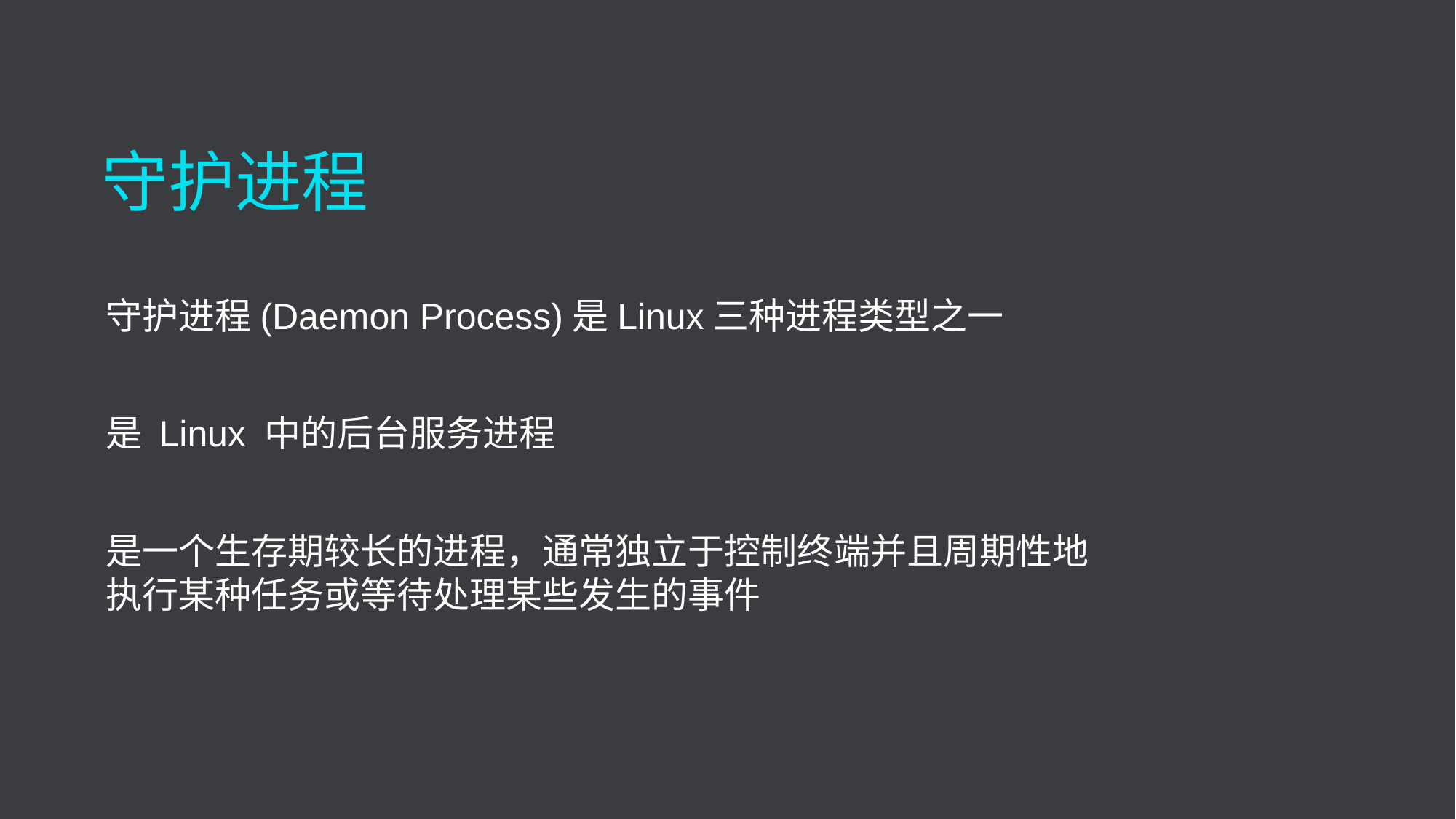

守护进程
守护进程(Daemon Process)是Linux三种进程类型之一

是 Linux 中的后台服务进程

是一个生存期较长的进程，通常独立于控制终端并且周期性地执行某种任务或等待处理某些发生的事件